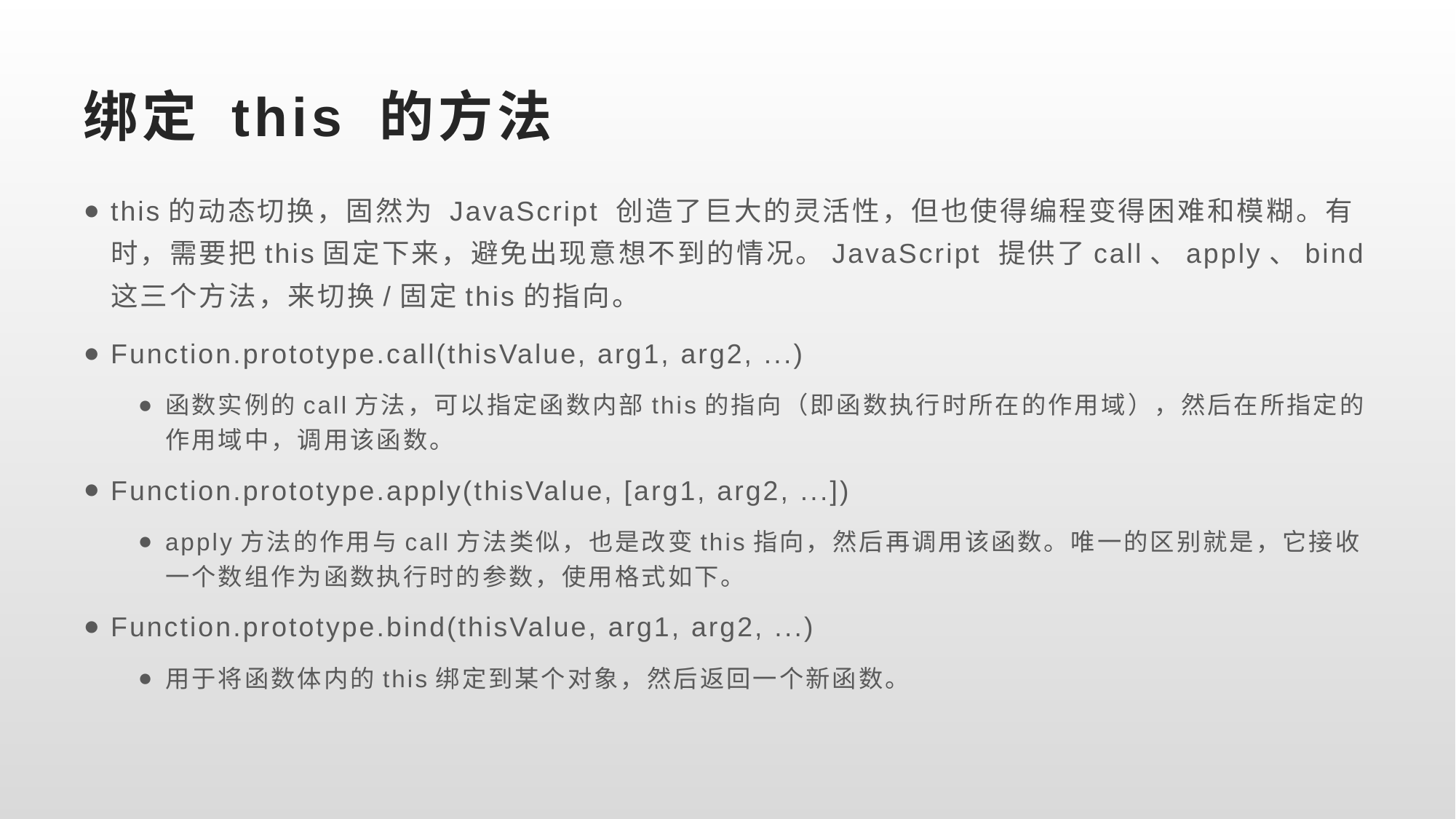

# 绑定 this 的方法
this的动态切换，固然为 JavaScript 创造了巨大的灵活性，但也使得编程变得困难和模糊。有时，需要把this固定下来，避免出现意想不到的情况。JavaScript 提供了call、apply、bind这三个方法，来切换/固定this的指向。
Function.prototype.call(thisValue, arg1, arg2, ...)
函数实例的call方法，可以指定函数内部this的指向（即函数执行时所在的作用域），然后在所指定的作用域中，调用该函数。
Function.prototype.apply(thisValue, [arg1, arg2, ...])
apply方法的作用与call方法类似，也是改变this指向，然后再调用该函数。唯一的区别就是，它接收一个数组作为函数执行时的参数，使用格式如下。
Function.prototype.bind(thisValue, arg1, arg2, ...)
用于将函数体内的this绑定到某个对象，然后返回一个新函数。